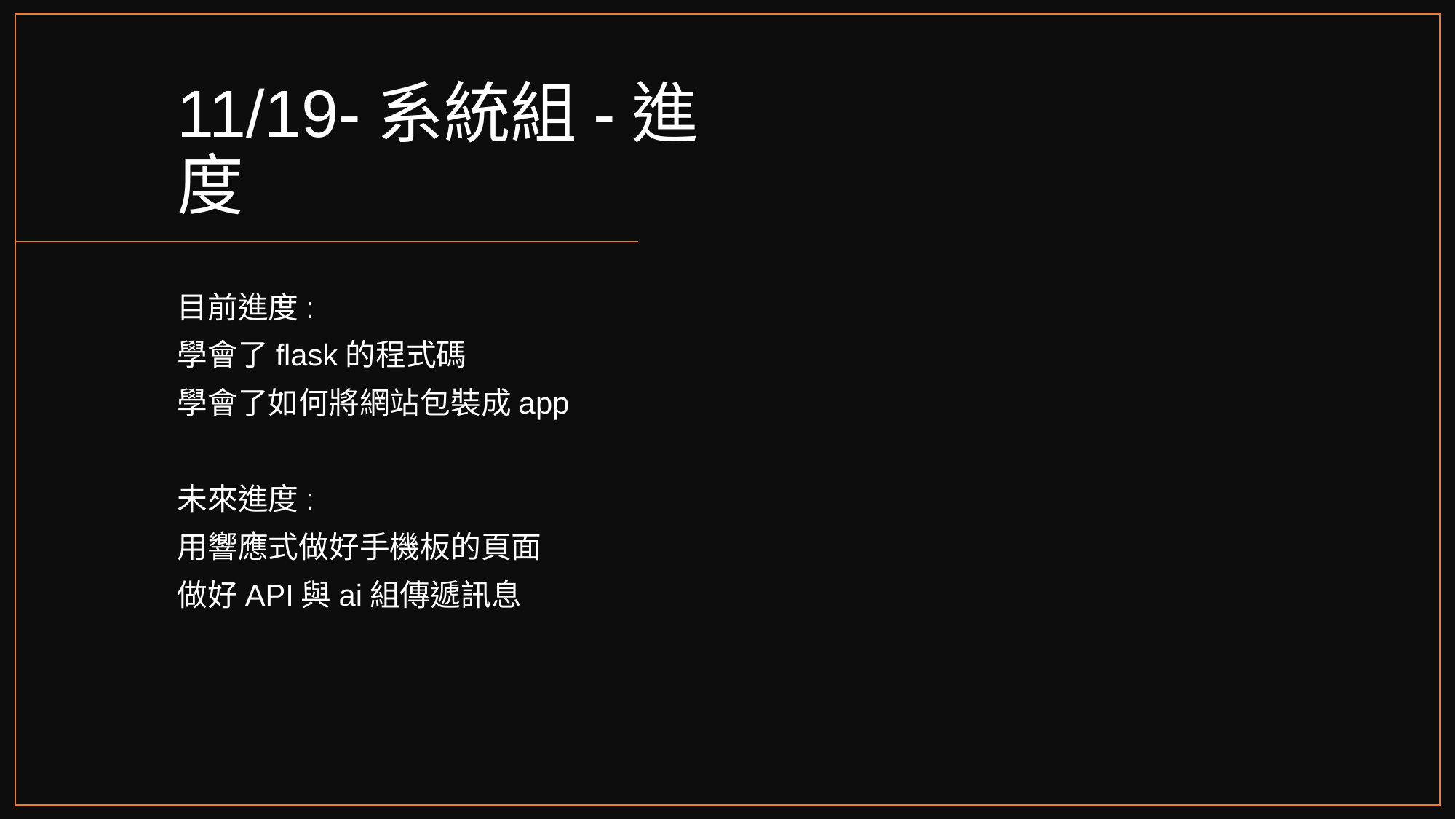

# 11/19-系統組-進度
目前進度:
學會了flask的程式碼
學會了如何將網站包裝成app

未來進度:
用響應式做好手機板的頁面
做好API與ai組傳遞訊息